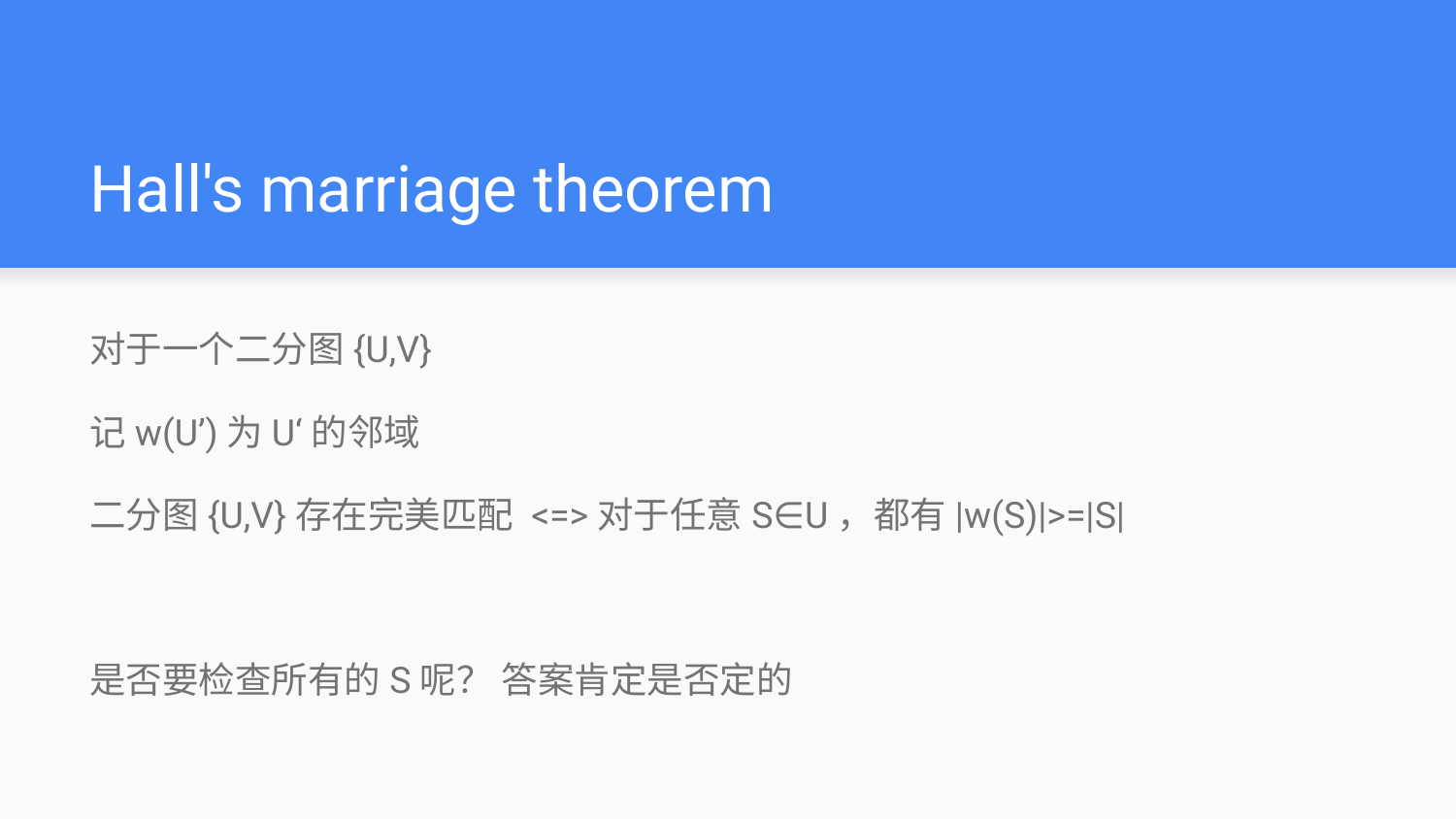

# Hall's marriage theorem
对于一个二分图{U,V}
记w(U’)为U‘的邻域
二分图{U,V}存在完美匹配 <=>对于任意S∈U，都有|w(S)|>=|S|

是否要检查所有的S呢？ 答案肯定是否定的